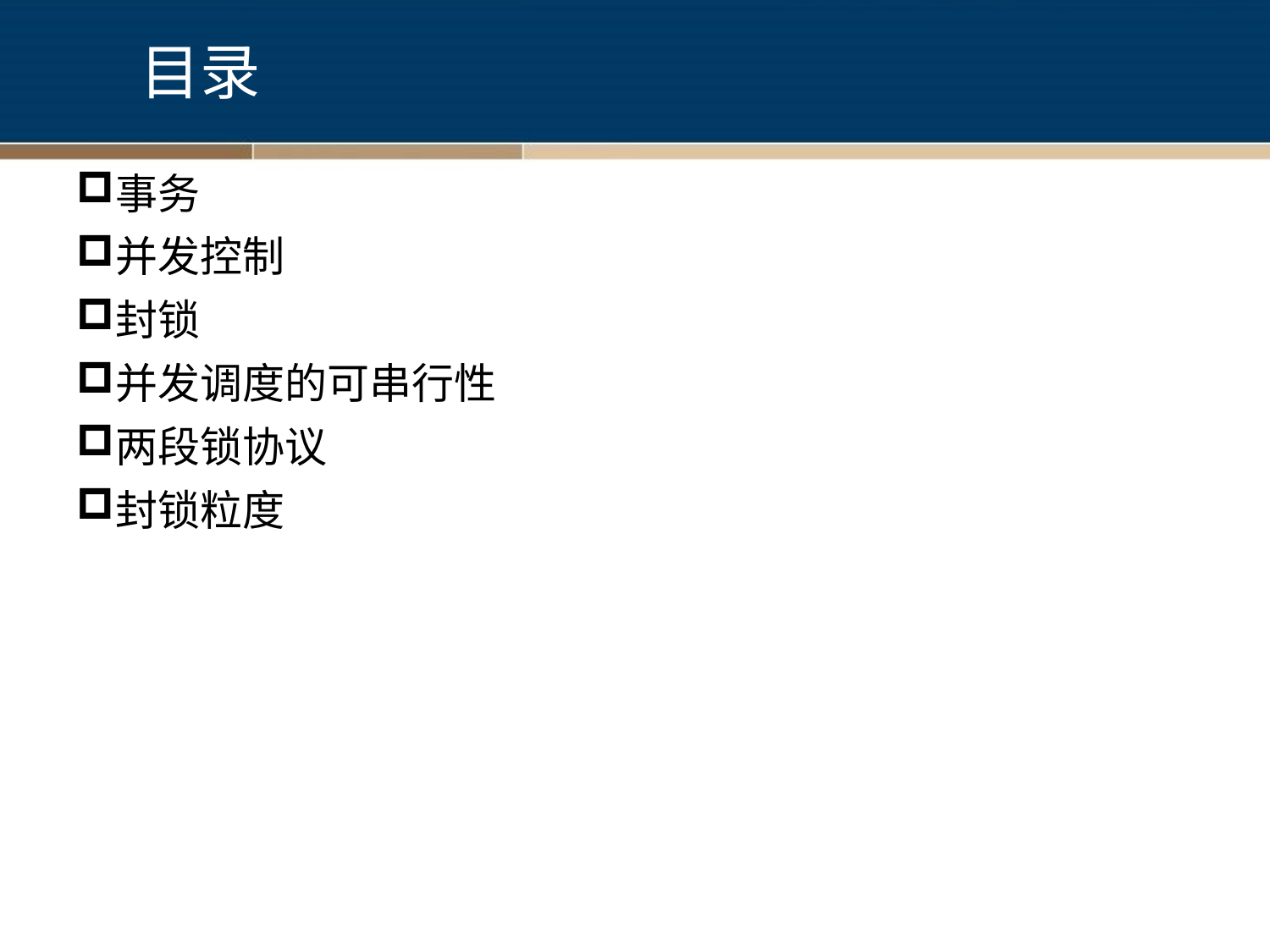

目录
事务
并发控制
封锁
并发调度的可串行性
两段锁协议
封锁粒度